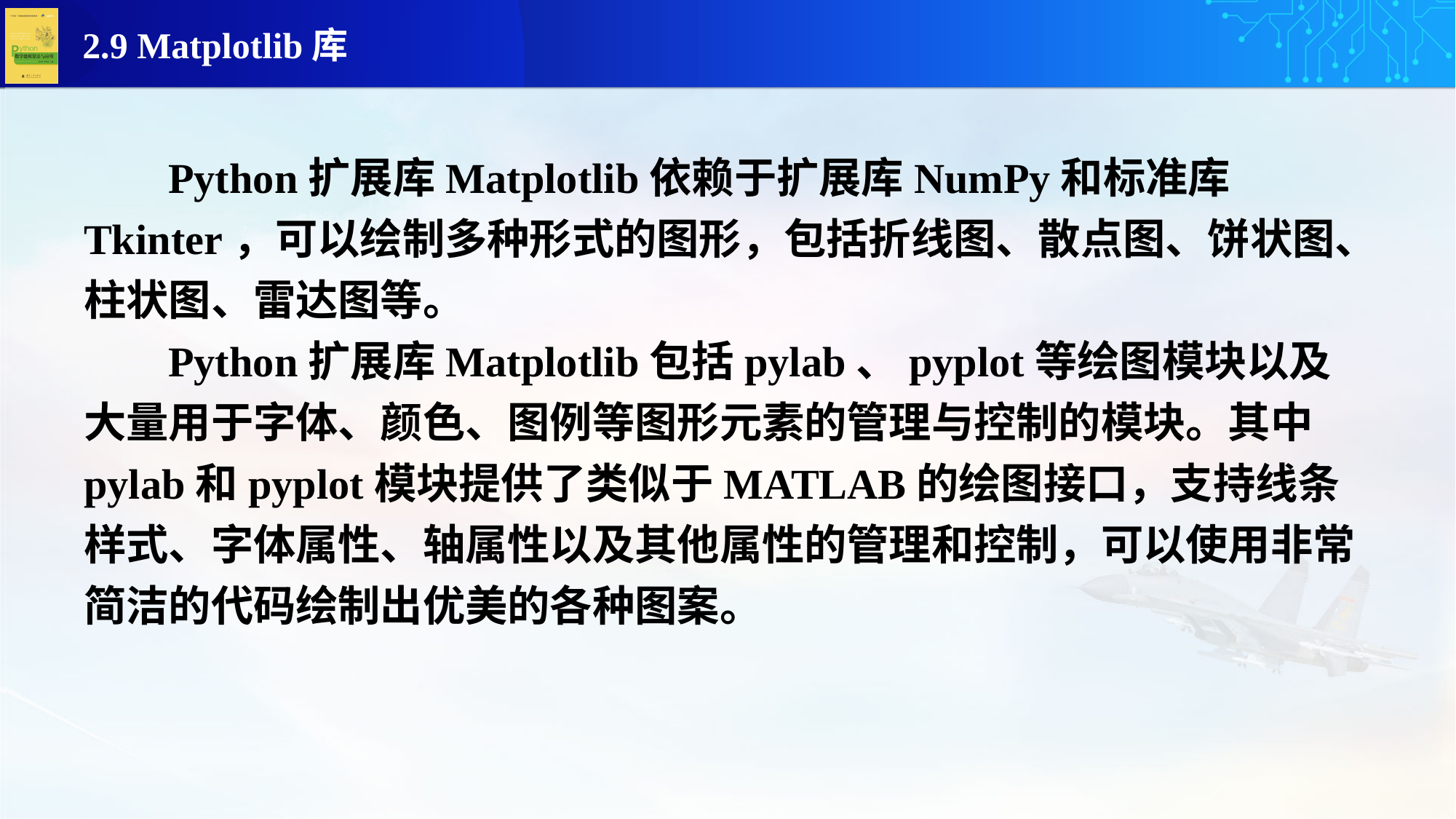

Python扩展库Matplotlib依赖于扩展库NumPy和标准库Tkinter，可以绘制多种形式的图形，包括折线图、散点图、饼状图、柱状图、雷达图等。
        Python扩展库Matplotlib包括pylab、pyplot等绘图模块以及大量用于字体、颜色、图例等图形元素的管理与控制的模块。其中pylab和pyplot模块提供了类似于MATLAB的绘图接口，支持线条样式、字体属性、轴属性以及其他属性的管理和控制，可以使用非常简洁的代码绘制出优美的各种图案。